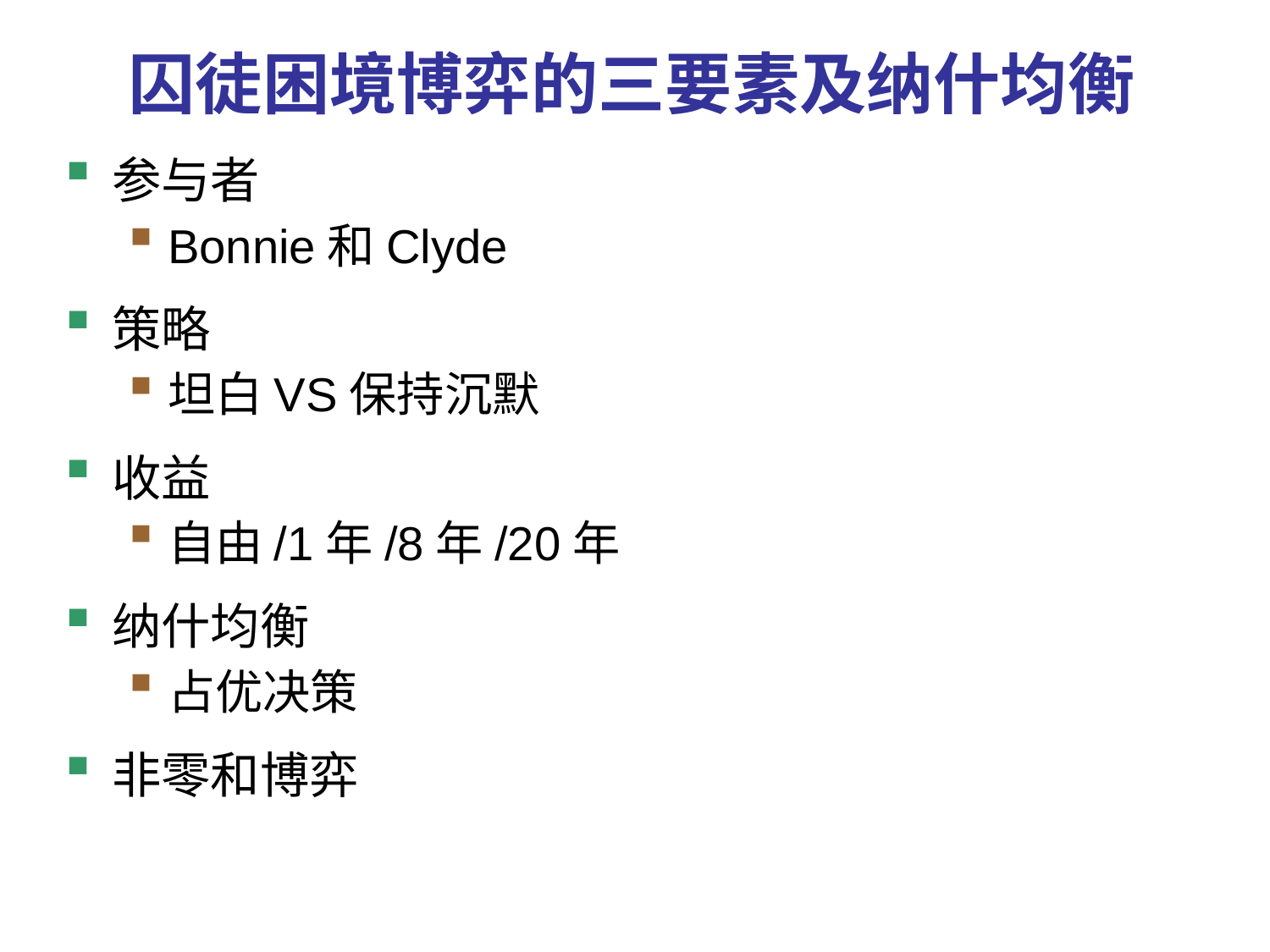

# 囚徒困境博弈的三要素及纳什均衡
参与者
Bonnie和Clyde
策略
坦白VS保持沉默
收益
自由/1年/8年/20年
纳什均衡
占优决策
非零和博弈